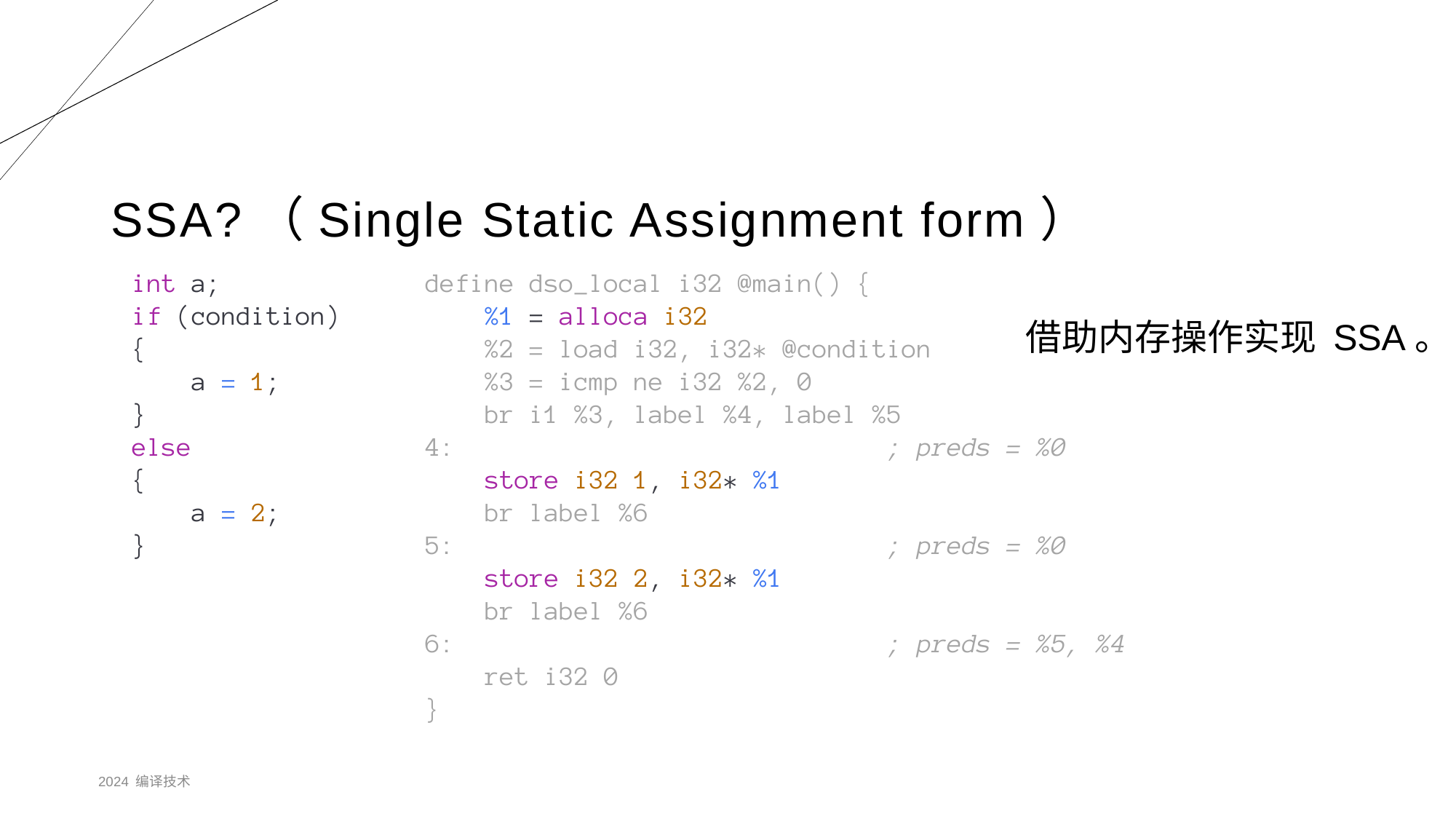

# SSA?（Single Static Assignment form）
int a;
if (condition)
{
    a = 1;
}
else
{
    a = 2;
}
define dso_local i32 @main() {
    %1 = alloca i32
    %2 = load i32, i32* @condition
    %3 = icmp ne i32 %2, 0
    br i1 %3, label %4, label %5
4:                             ; preds = %0
    store i32 1, i32* %1
    br label %6
5:                             ; preds = %0
    store i32 2, i32* %1
    br label %6
6:                             ; preds = %5, %4
    ret i32 0
}
借助内存操作实现 SSA。
2024 编译技术
22